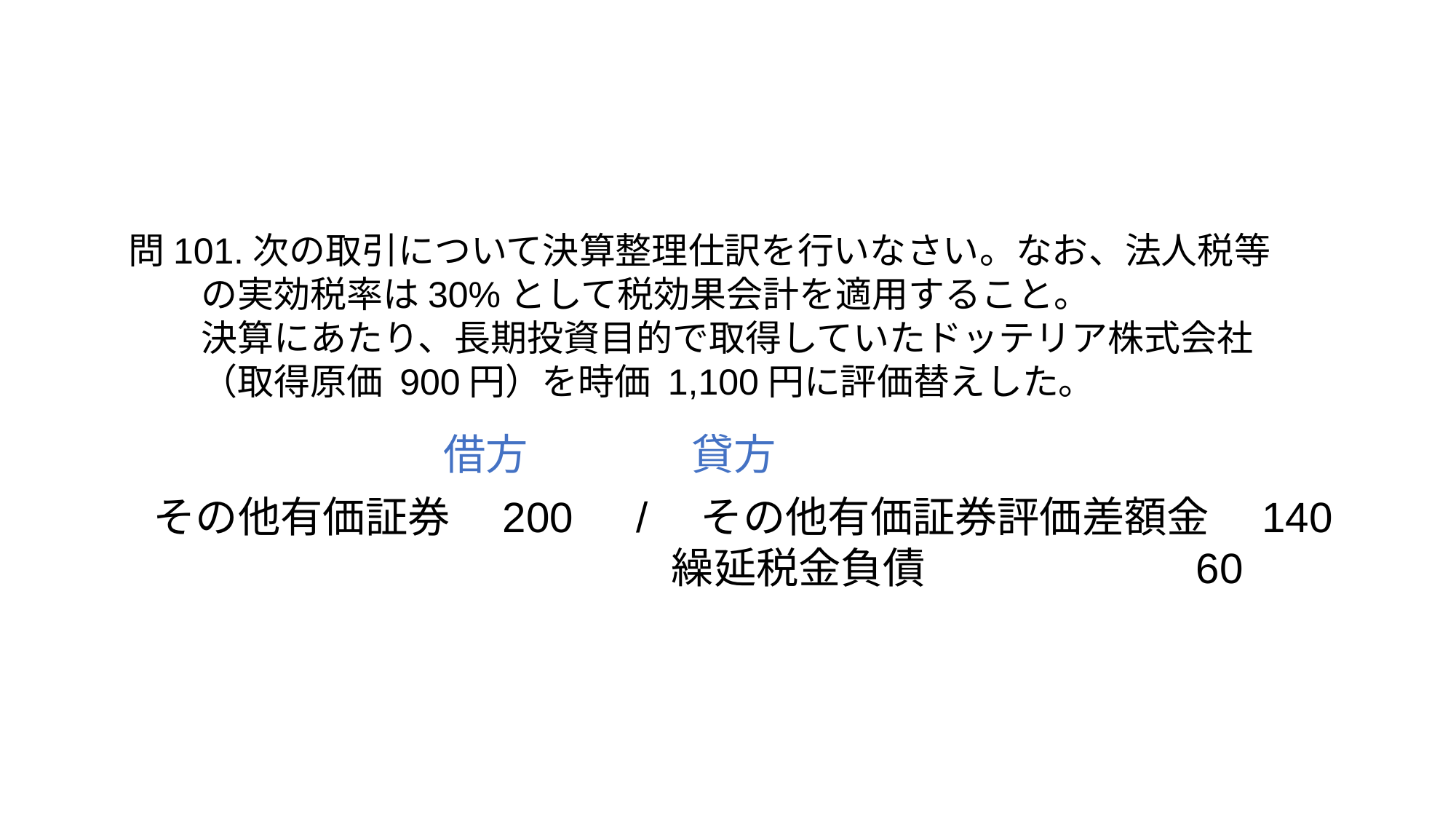

問101.次の取引について決算整理仕訳を行いなさい。なお、法人税等
　　の実効税率は30%として税効果会計を適用すること。
　　決算にあたり、長期投資目的で取得していたドッテリア株式会社
　　（取得原価 900円）を時価 1,100円に評価替えした。
借方
貸方
その他有価証券　200　/　その他有価証券評価差額金　140
　　　　　　　　　　　　 繰延税金負債　                       60